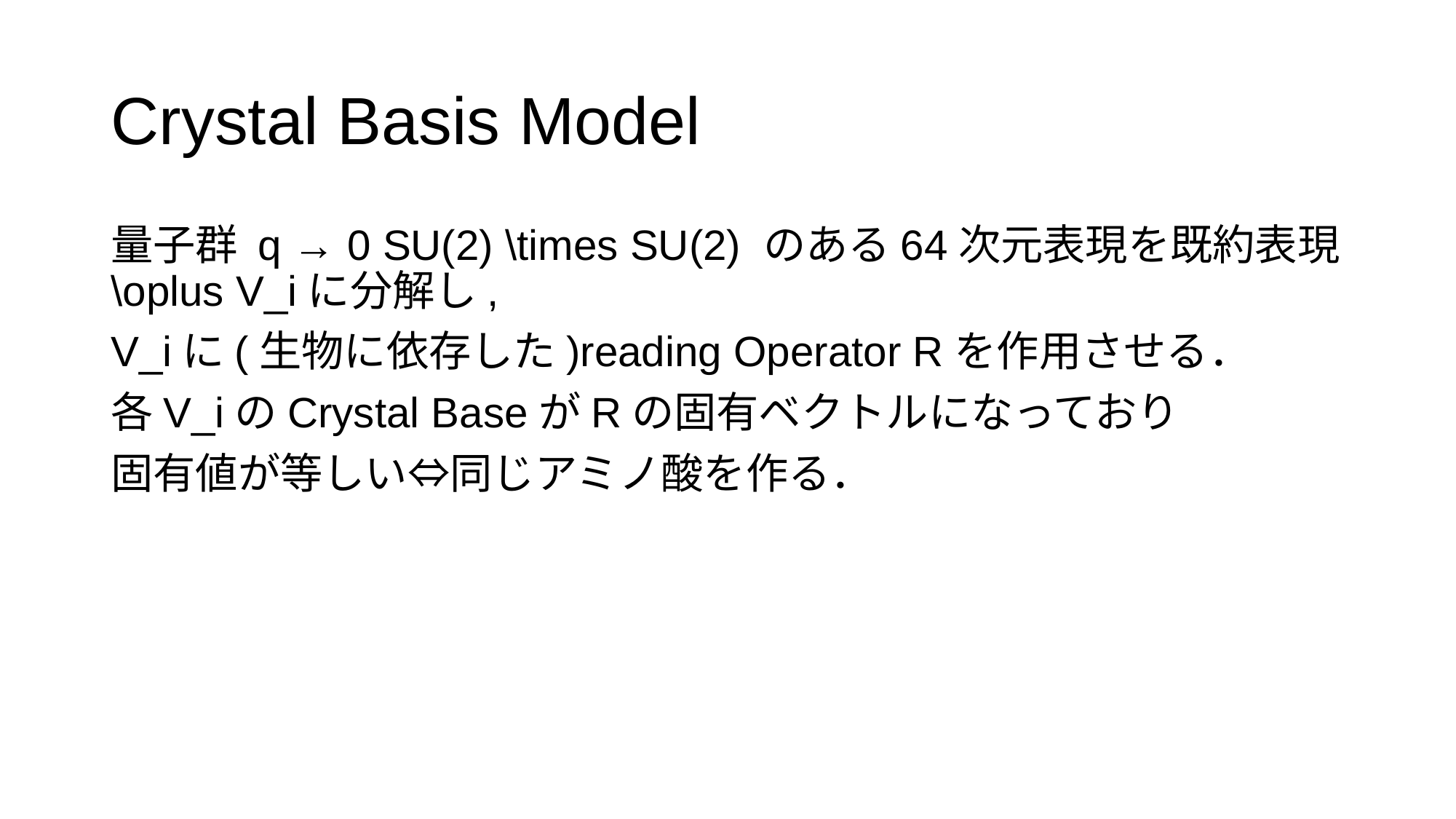

# Crystal Basis Model
量子群 q → 0 SU(2) \times SU(2) のある64次元表現を既約表現\oplus V_iに分解し,
V_iに(生物に依存した)reading Operator Rを作用させる．
各V_iのCrystal BaseがRの固有ベクトルになっており
固有値が等しい⇔同じアミノ酸を作る．